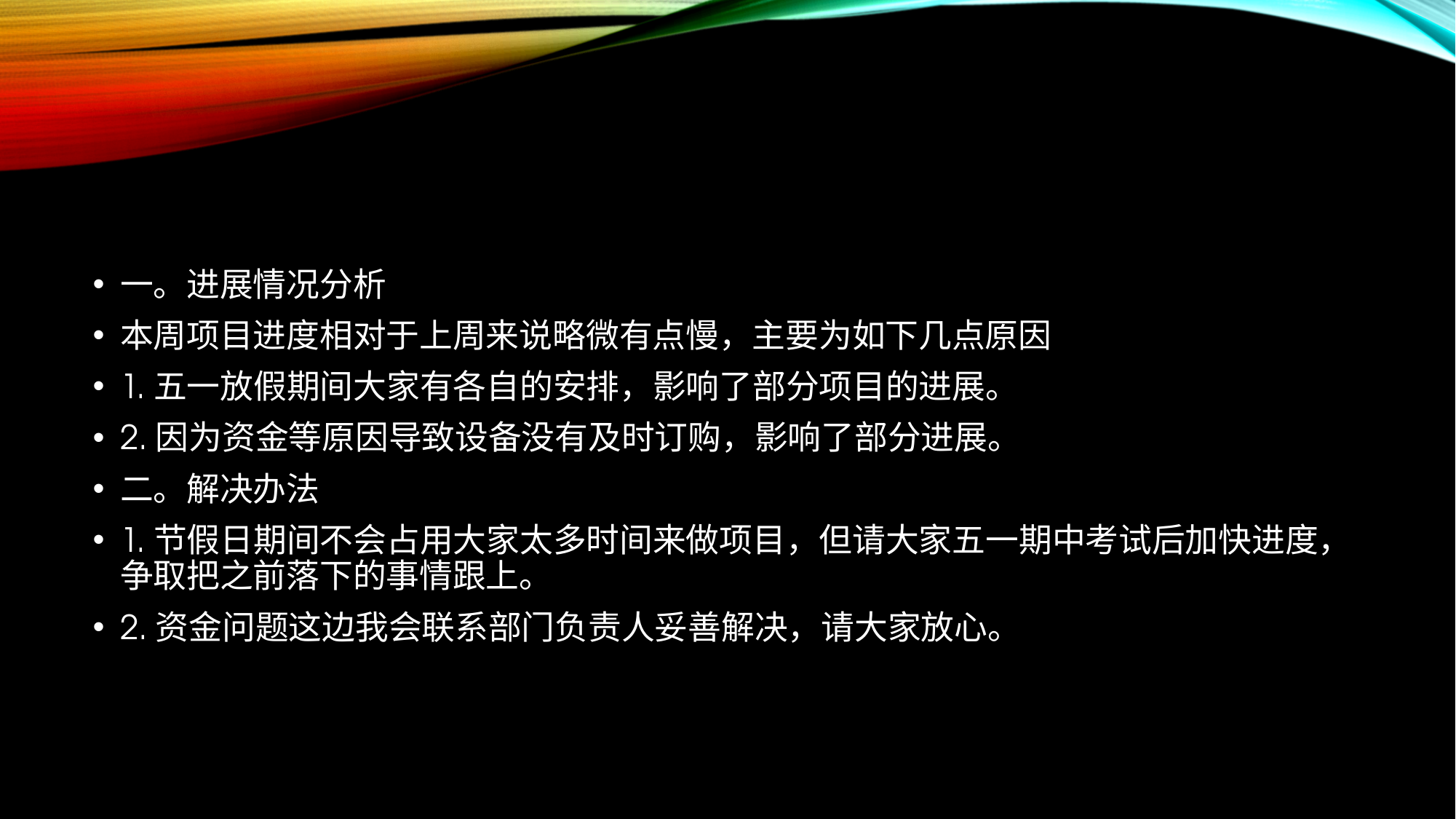

一。进展情况分析
本周项目进度相对于上周来说略微有点慢，主要为如下几点原因
1.五一放假期间大家有各自的安排，影响了部分项目的进展。
2.因为资金等原因导致设备没有及时订购，影响了部分进展。
二。解决办法
1.节假日期间不会占用大家太多时间来做项目，但请大家五一期中考试后加快进度，争取把之前落下的事情跟上。
2.资金问题这边我会联系部门负责人妥善解决，请大家放心。